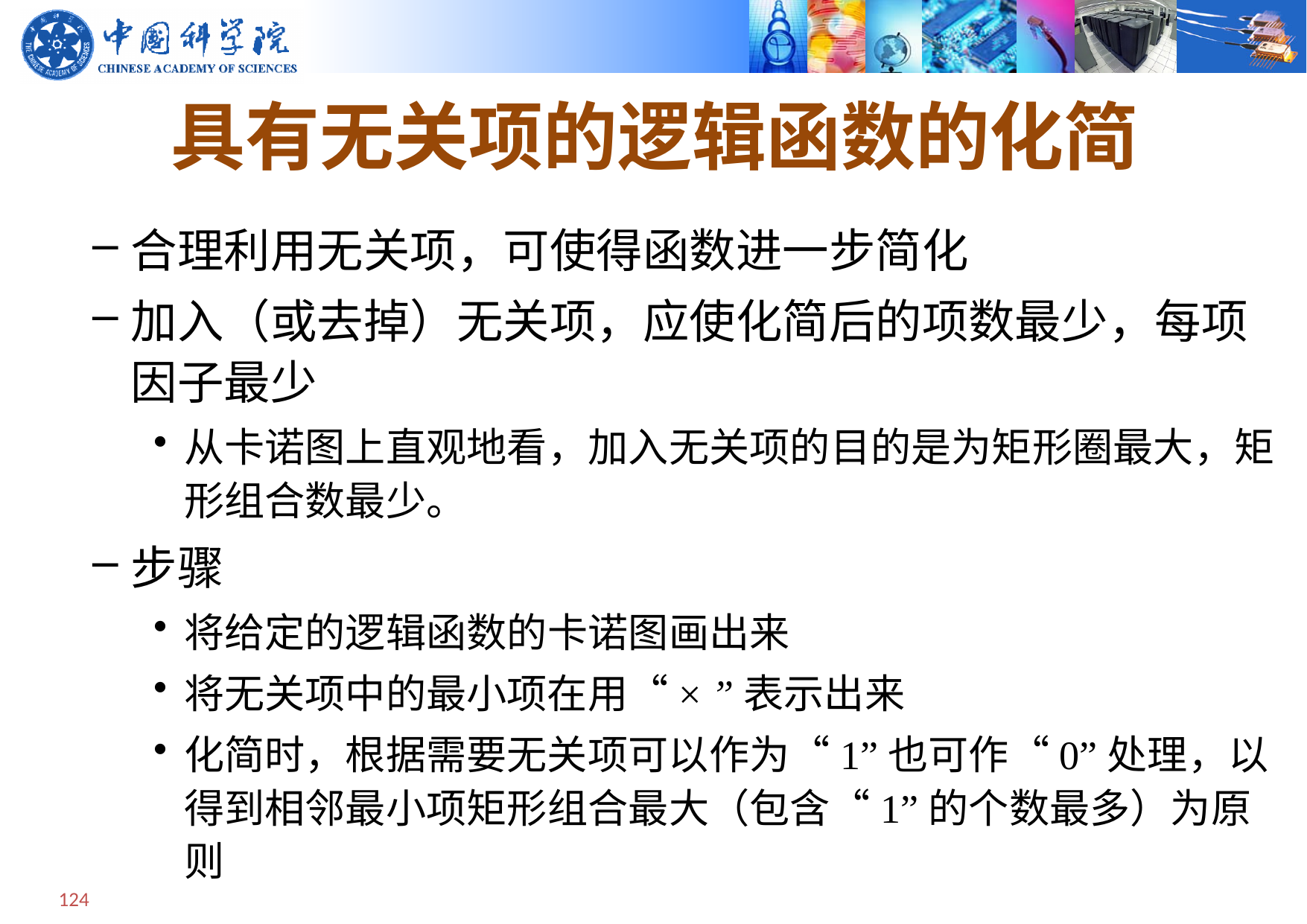

# 具有无关项的逻辑函数的化简
合理利用无关项，可使得函数进一步简化
加入（或去掉）无关项，应使化简后的项数最少，每项因子最少
从卡诺图上直观地看，加入无关项的目的是为矩形圈最大，矩形组合数最少。
步骤
将给定的逻辑函数的卡诺图画出来
将无关项中的最小项在用“× ”表示出来
化简时，根据需要无关项可以作为“1”也可作“0”处理，以得到相邻最小项矩形组合最大（包含“1”的个数最多）为原则